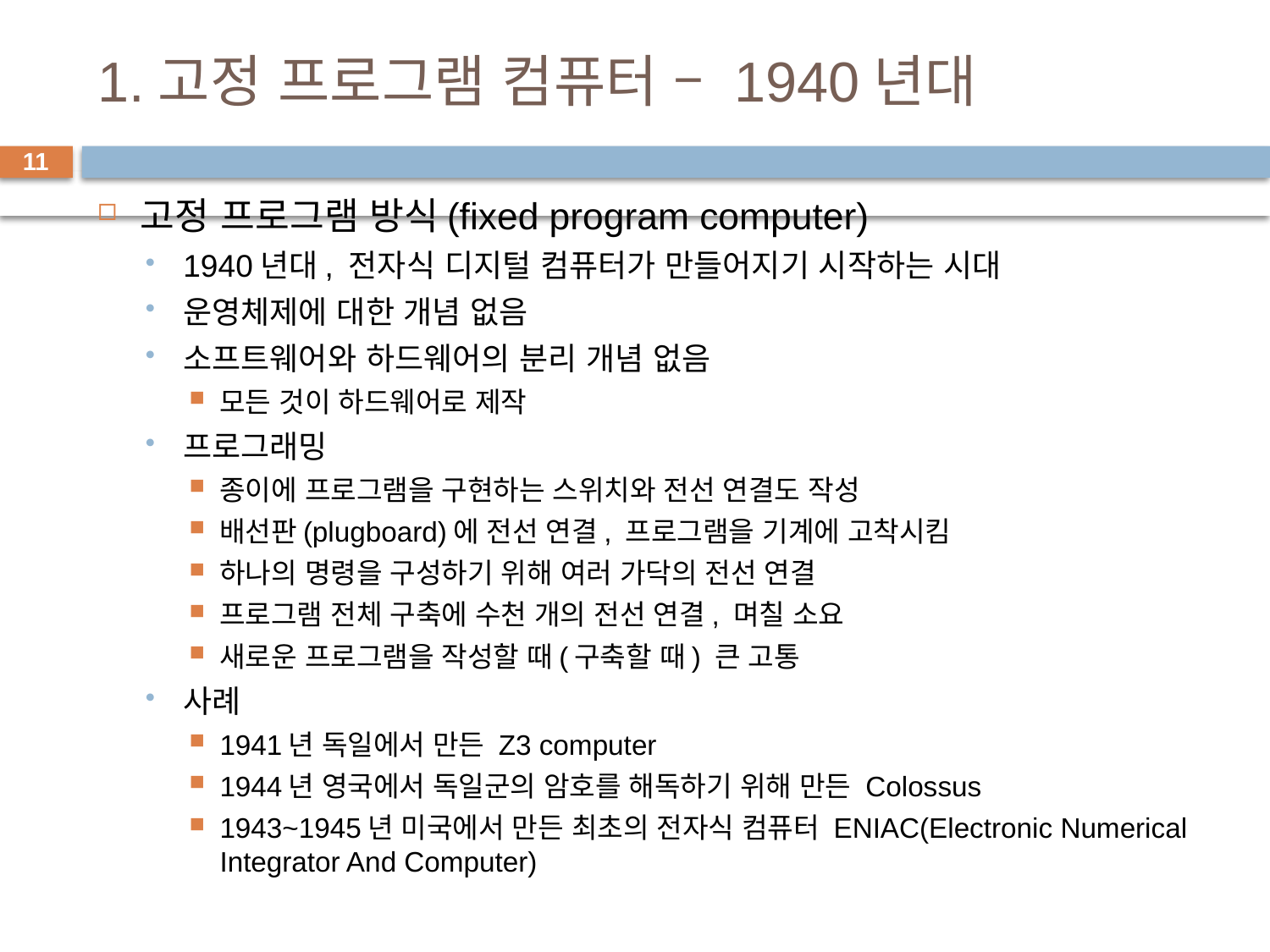

# 1.고정 프로그램 컴퓨터 – 1940년대
11
고정 프로그램 방식(fixed program computer)
1940년대, 전자식 디지털 컴퓨터가 만들어지기 시작하는 시대
운영체제에 대한 개념 없음
소프트웨어와 하드웨어의 분리 개념 없음
모든 것이 하드웨어로 제작
프로그래밍
종이에 프로그램을 구현하는 스위치와 전선 연결도 작성
배선판(plugboard)에 전선 연결, 프로그램을 기계에 고착시킴
하나의 명령을 구성하기 위해 여러 가닥의 전선 연결
프로그램 전체 구축에 수천 개의 전선 연결, 며칠 소요
새로운 프로그램을 작성할 때(구축할 때) 큰 고통
사례
1941년 독일에서 만든 Z3 computer
1944년 영국에서 독일군의 암호를 해독하기 위해 만든 Colossus
1943~1945년 미국에서 만든 최초의 전자식 컴퓨터 ENIAC(Electronic Numerical Integrator And Computer)